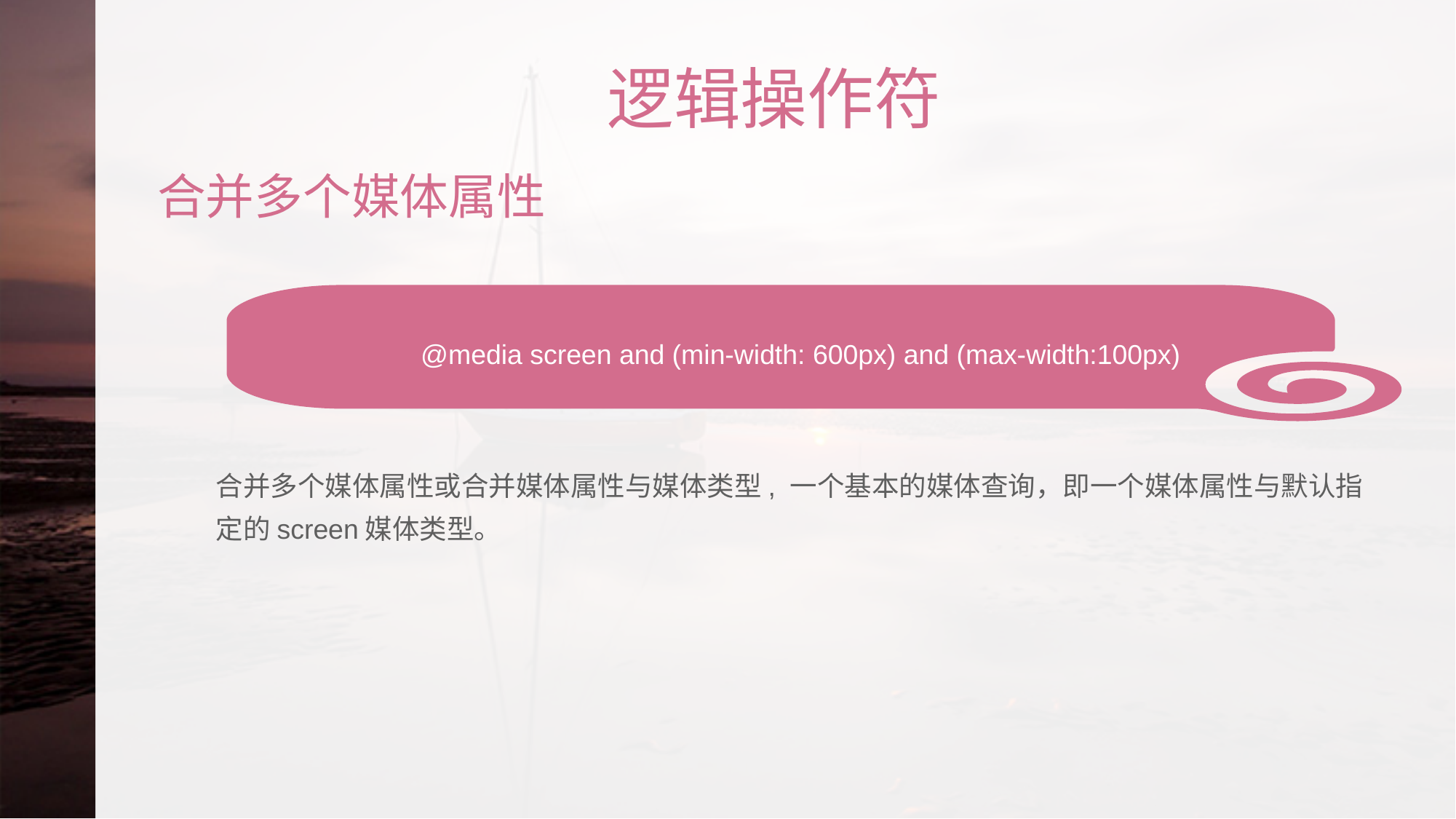

逻辑操作符
# 合并多个媒体属性
@media screen and (min-width: 600px) and (max-width:100px)
合并多个媒体属性或合并媒体属性与媒体类型, 一个基本的媒体查询，即一个媒体属性与默认指定的screen媒体类型。